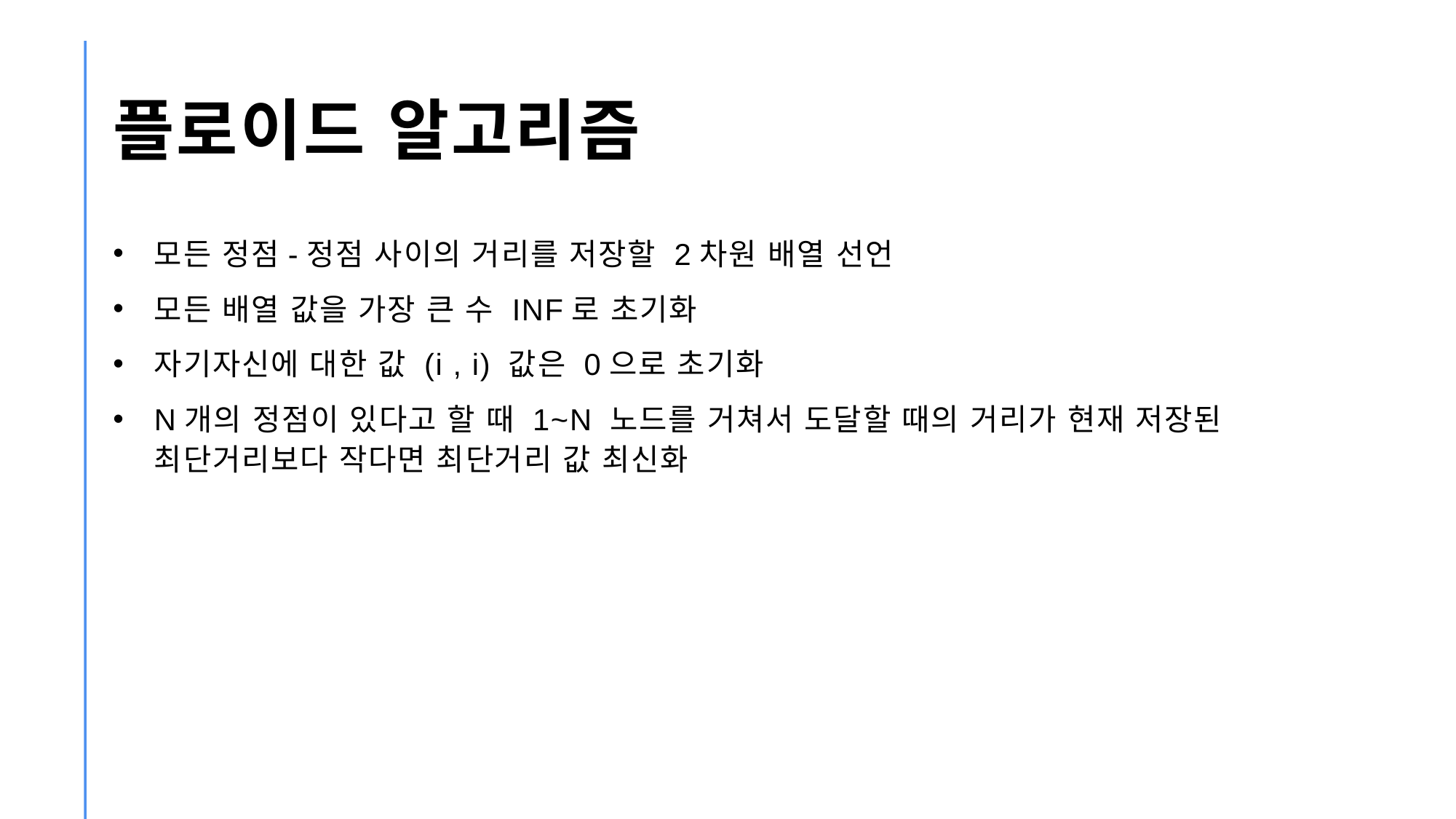

# 플로이드 알고리즘
모든 정점-정점 사이의 거리를 저장할 2차원 배열 선언
모든 배열 값을 가장 큰 수 INF로 초기화
자기자신에 대한 값 (i , i) 값은 0으로 초기화
N개의 정점이 있다고 할 때 1~N 노드를 거쳐서 도달할 때의 거리가 현재 저장된 최단거리보다 작다면 최단거리 값 최신화